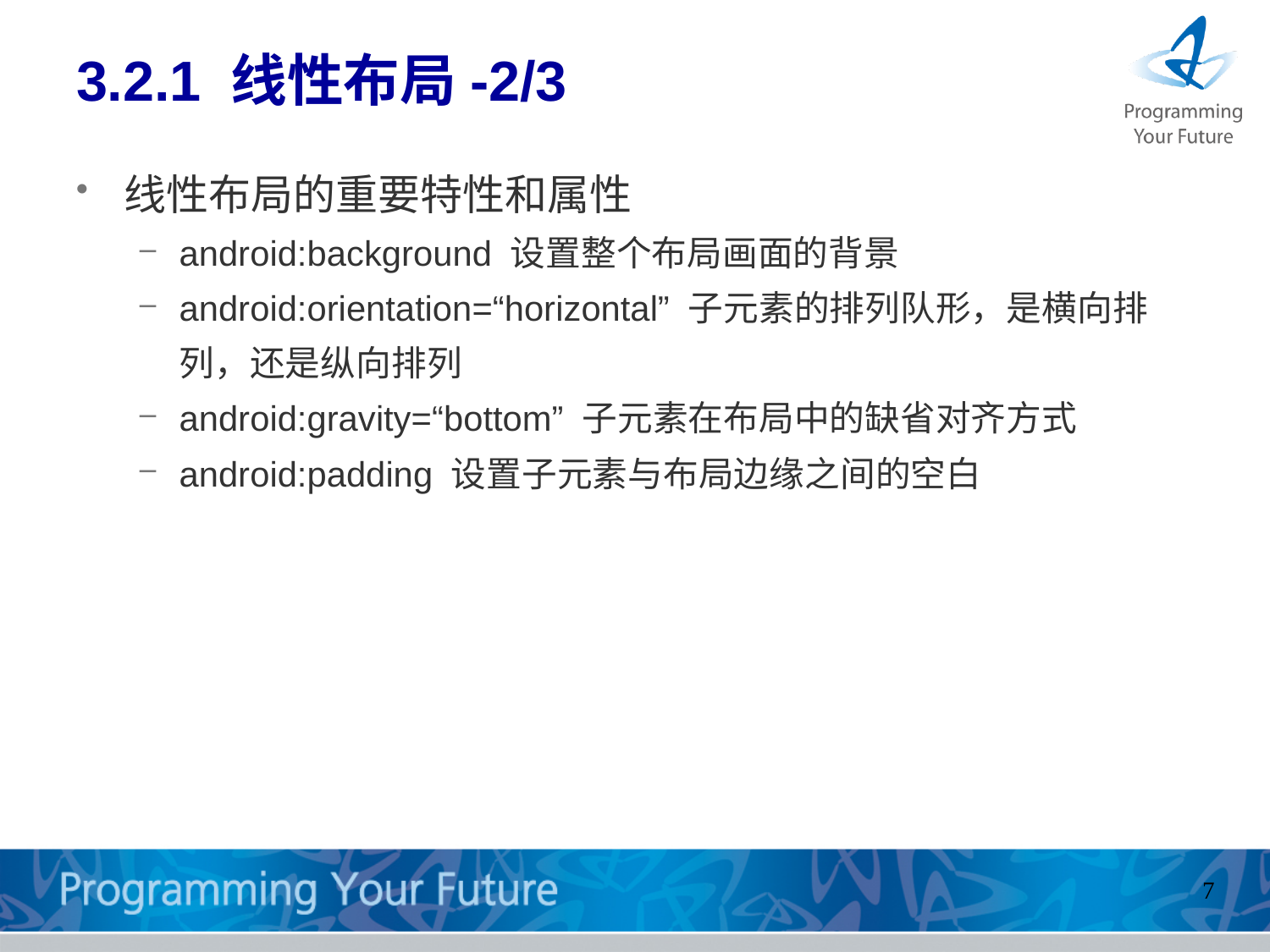

# 3.2.1 线性布局-2/3
线性布局的重要特性和属性
android:background 设置整个布局画面的背景
android:orientation=“horizontal” 子元素的排列队形，是横向排列，还是纵向排列
android:gravity=“bottom” 子元素在布局中的缺省对齐方式
android:padding 设置子元素与布局边缘之间的空白